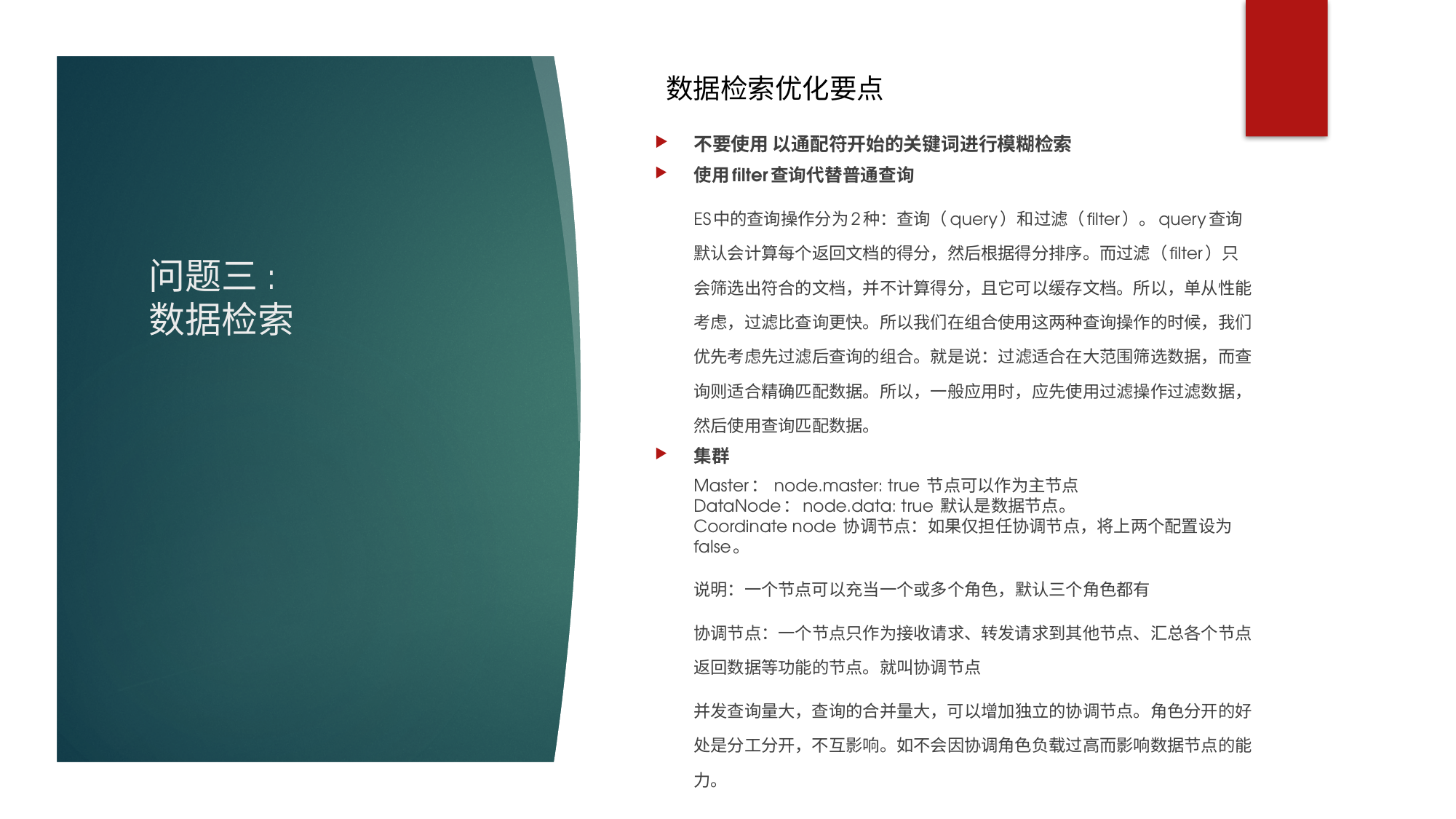

数据检索优化要点
不要使用 以通配符开始的关键词进行模糊检索
使用filter查询代替普通查询
	ES中的查询操作分为2种：查询（query）和过滤（filter）。query查询默认会计算每个返回文档的得分，然后根据得分排序。而过滤（filter）只会筛选出符合的文档，并不计算得分，且它可以缓存文档。所以，单从性能考虑，过滤比查询更快。所以我们在组合使用这两种查询操作的时候，我们优先考虑先过滤后查询的组合。就是说：过滤适合在大范围筛选数据，而查询则适合精确匹配数据。所以，一般应用时，应先使用过滤操作过滤数据，然后使用查询匹配数据。
集群
	Master： node.master: true 节点可以作为主节点
DataNode：node.data: true 默认是数据节点。 
Coordinate node 协调节点：如果仅担任协调节点，将上两个配置设为false。
	说明：一个节点可以充当一个或多个角色，默认三个角色都有
	协调节点：一个节点只作为接收请求、转发请求到其他节点、汇总各个节点返回数据等功能的节点。就叫协调节点
	并发查询量大，查询的合并量大，可以增加独立的协调节点。角色分开的好处是分工分开，不互影响。如不会因协调角色负载过高而影响数据节点的能力。
# 问题三: 数据检索